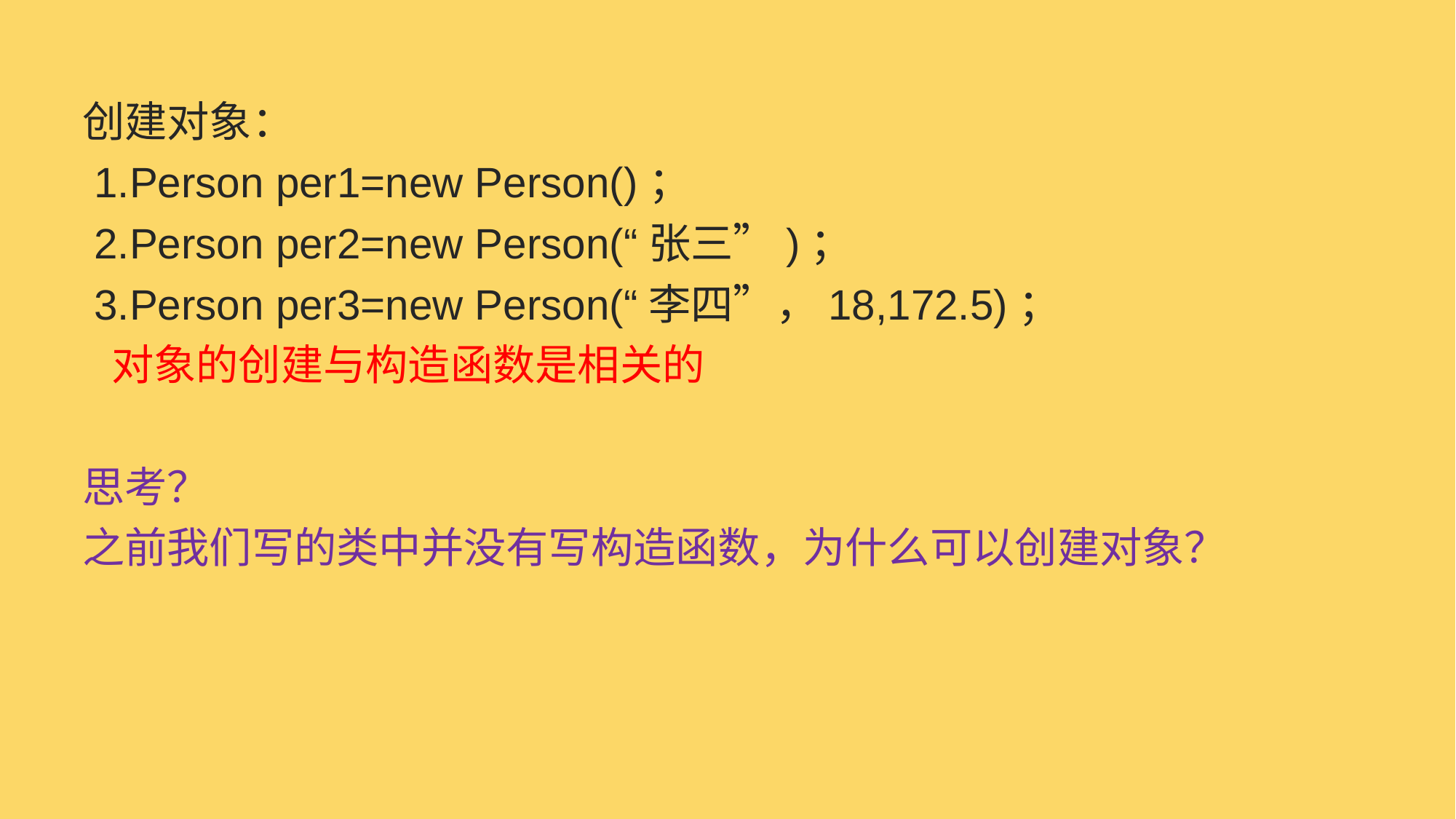

创建对象：
 1.Person per1=new Person()；
 2.Person per2=new Person(“张三”)；
 3.Person per3=new Person(“李四”，18,172.5)；
  对象的创建与构造函数是相关的

思考？
之前我们写的类中并没有写构造函数，为什么可以创建对象？